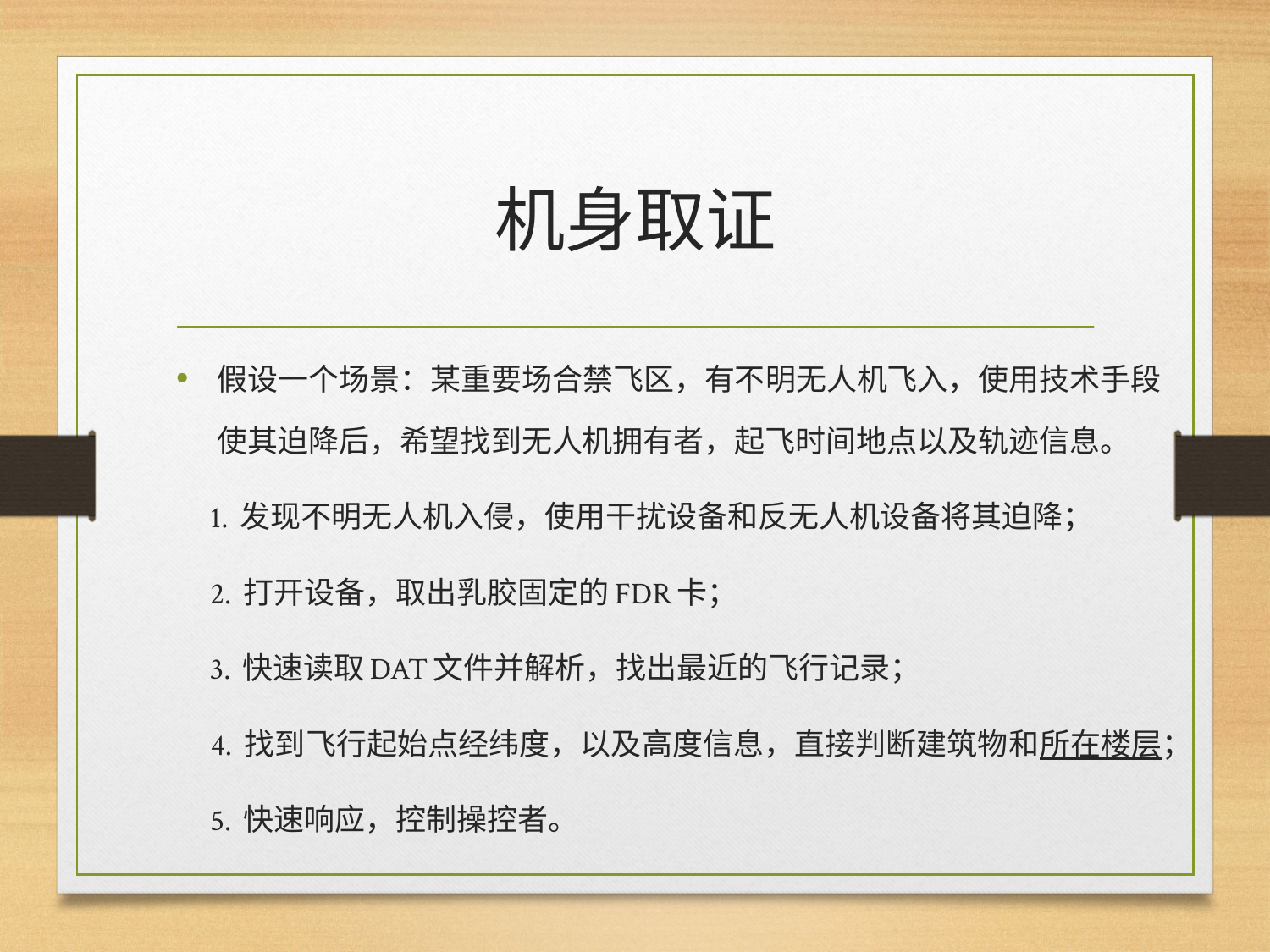

# 机身取证
假设一个场景：某重要场合禁飞区，有不明无人机飞入，使用技术手段使其迫降后，希望找到无人机拥有者，起飞时间地点以及轨迹信息。
     1. 发现不明无人机入侵，使用干扰设备和反无人机设备将其迫降；
     2. 打开设备，取出乳胶固定的FDR卡；
     3. 快速读取DAT文件并解析，找出最近的飞行记录；
     4. 找到飞行起始点经纬度，以及高度信息，直接判断建筑物和所在楼层；
     5. 快速响应，控制操控者。